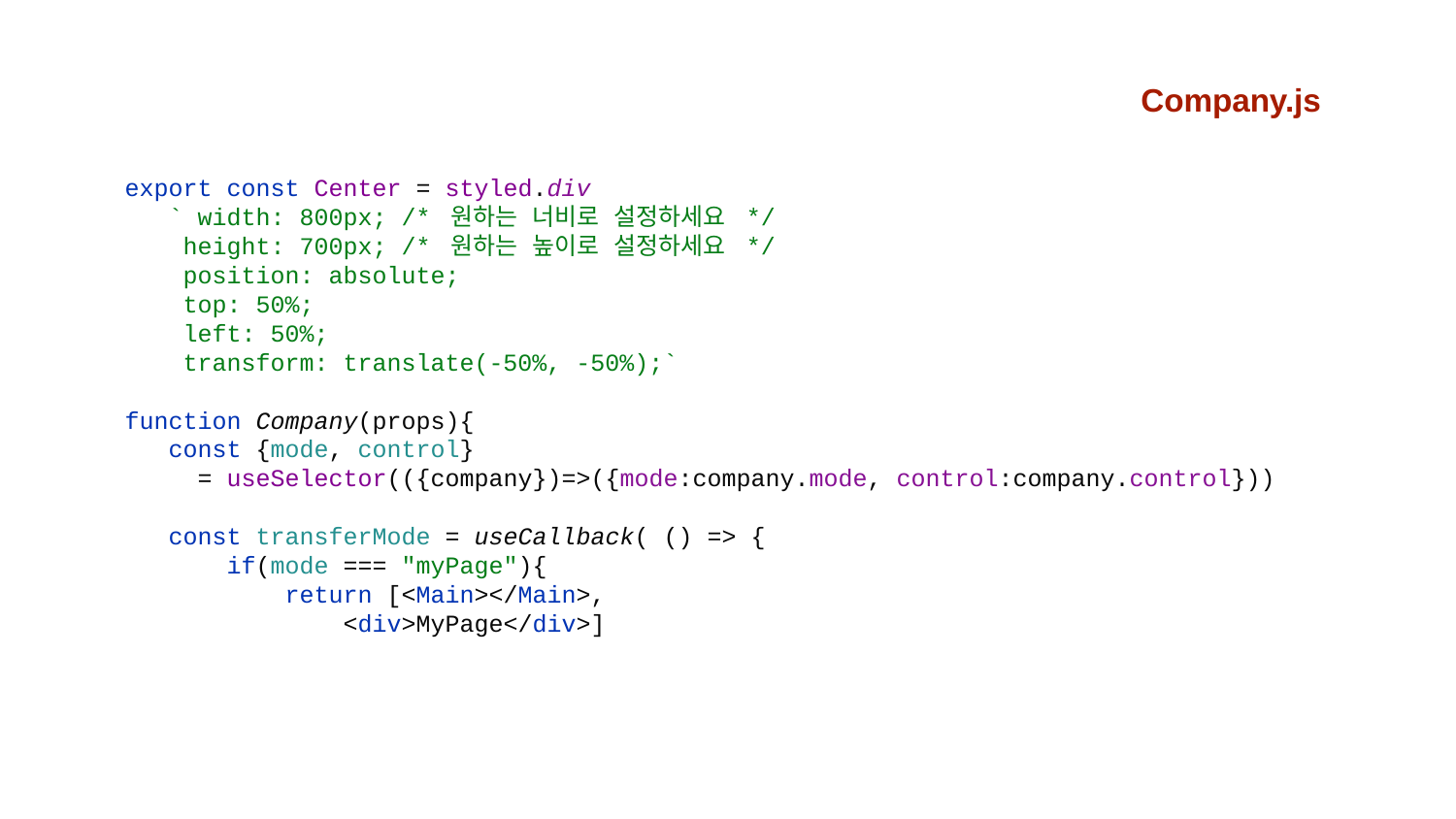

Company.js
export const Center = styled.div
   ` width: 800px; /* 원하는 너비로 설정하세요 */
    height: 700px; /* 원하는 높이로 설정하세요 */
    position: absolute;
    top: 50%;
    left: 50%;
    transform: translate(-50%, -50%);`

function Company(props){
   const {mode, control}
= useSelector(({company})=>({mode:company.mode, control:company.control}))

   const transferMode = useCallback( () => {
       if(mode === "myPage"){
           return [<Main></Main>,
               <div>MyPage</div>]